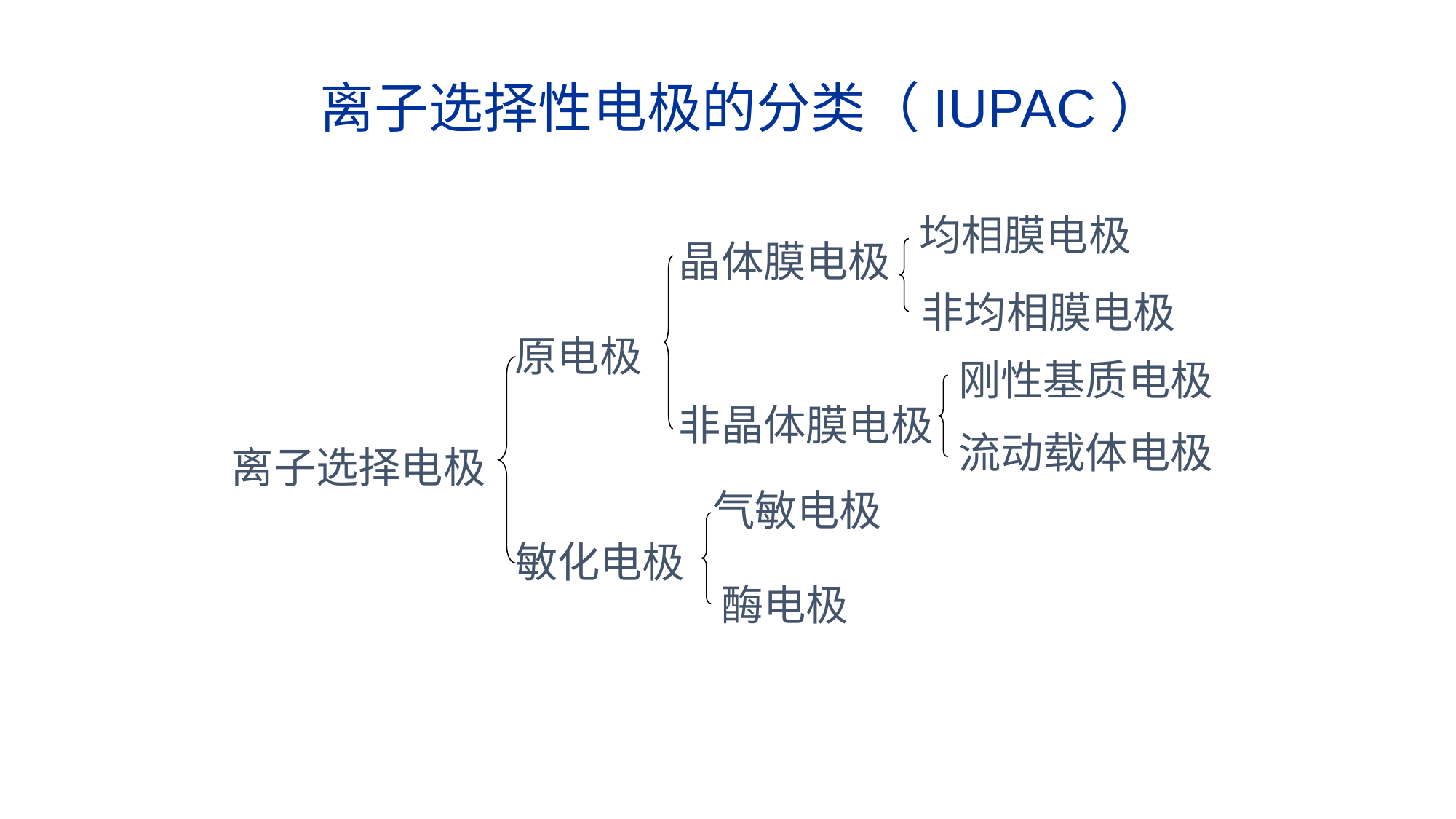

离子选择性电极的分类（IUPAC）
均相膜电极
晶体膜电极

非均相膜电极
原电极
刚性基质电极

非晶体膜电极
流动载体电极
离子选择电极
气敏电极

敏化电极
酶电极